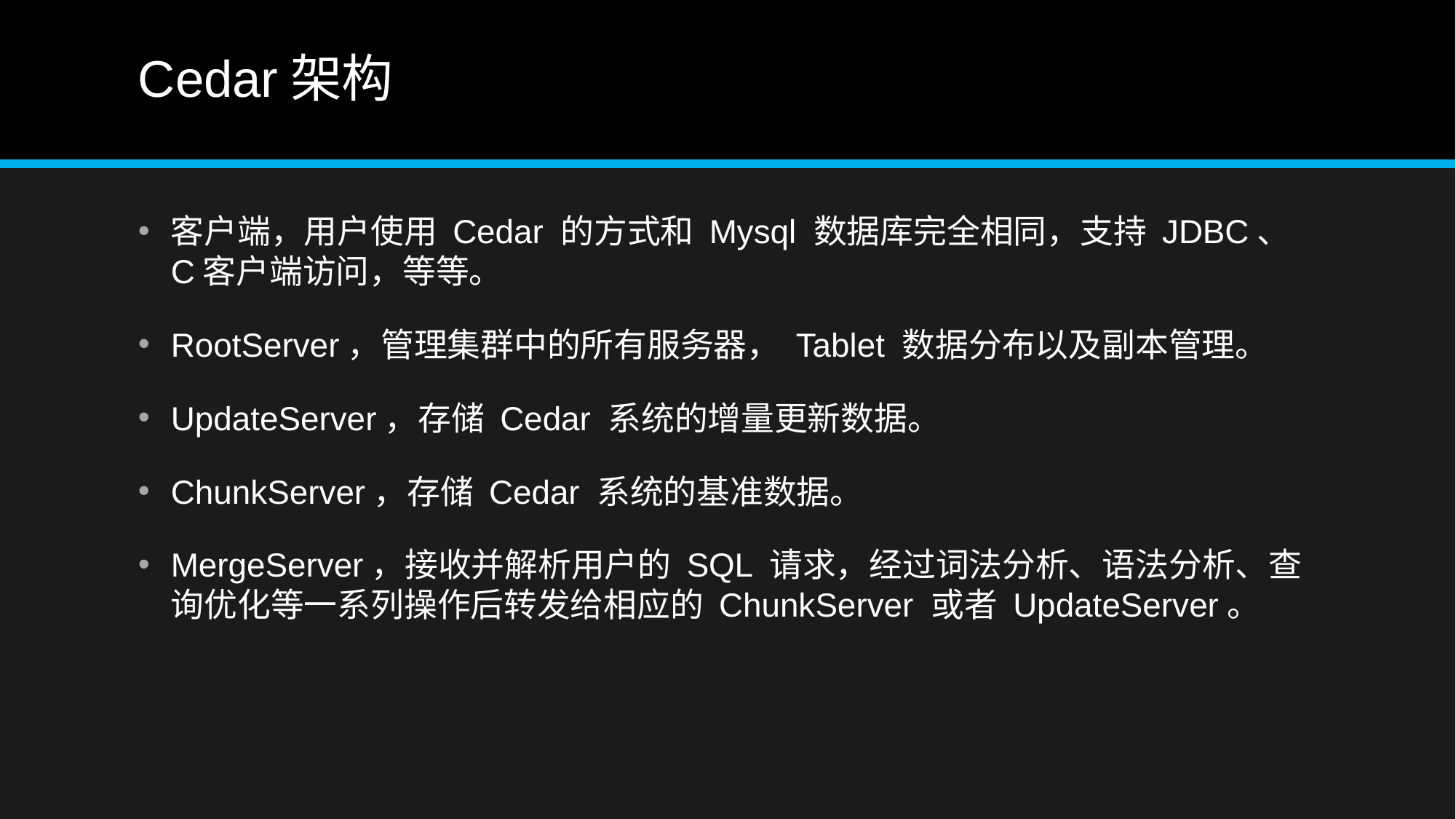

# Cedar架构
客户端，用户使用 Cedar 的方式和 Mysql 数据库完全相同，支持 JDBC、 C客户端访问，等等。
RootServer，管理集群中的所有服务器， Tablet 数据分布以及副本管理。
UpdateServer，存储 Cedar 系统的增量更新数据。
ChunkServer，存储 Cedar 系统的基准数据。
MergeServer，接收并解析用户的 SQL 请求，经过词法分析、语法分析、查询优化等一系列操作后转发给相应的 ChunkServer 或者 UpdateServer。